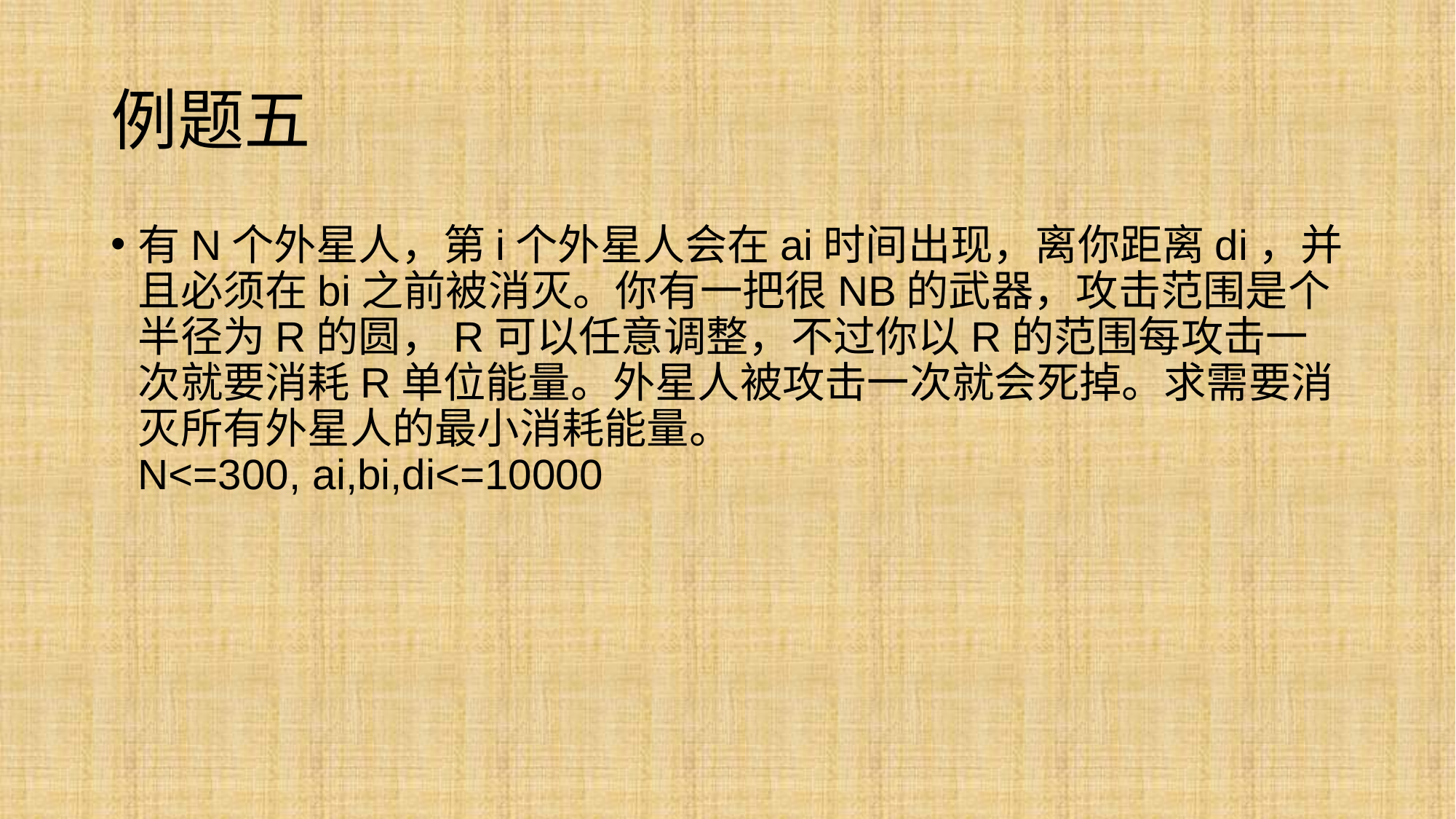

# 例题五
有N个外星人，第i个外星人会在ai时间出现，离你距离di，并且必须在bi之前被消灭。你有一把很NB的武器，攻击范围是个半径为R的圆，R可以任意调整，不过你以R的范围每攻击一次就要消耗R单位能量。外星人被攻击一次就会死掉。求需要消灭所有外星人的最小消耗能量。 
N<=300, ai,bi,di<=10000